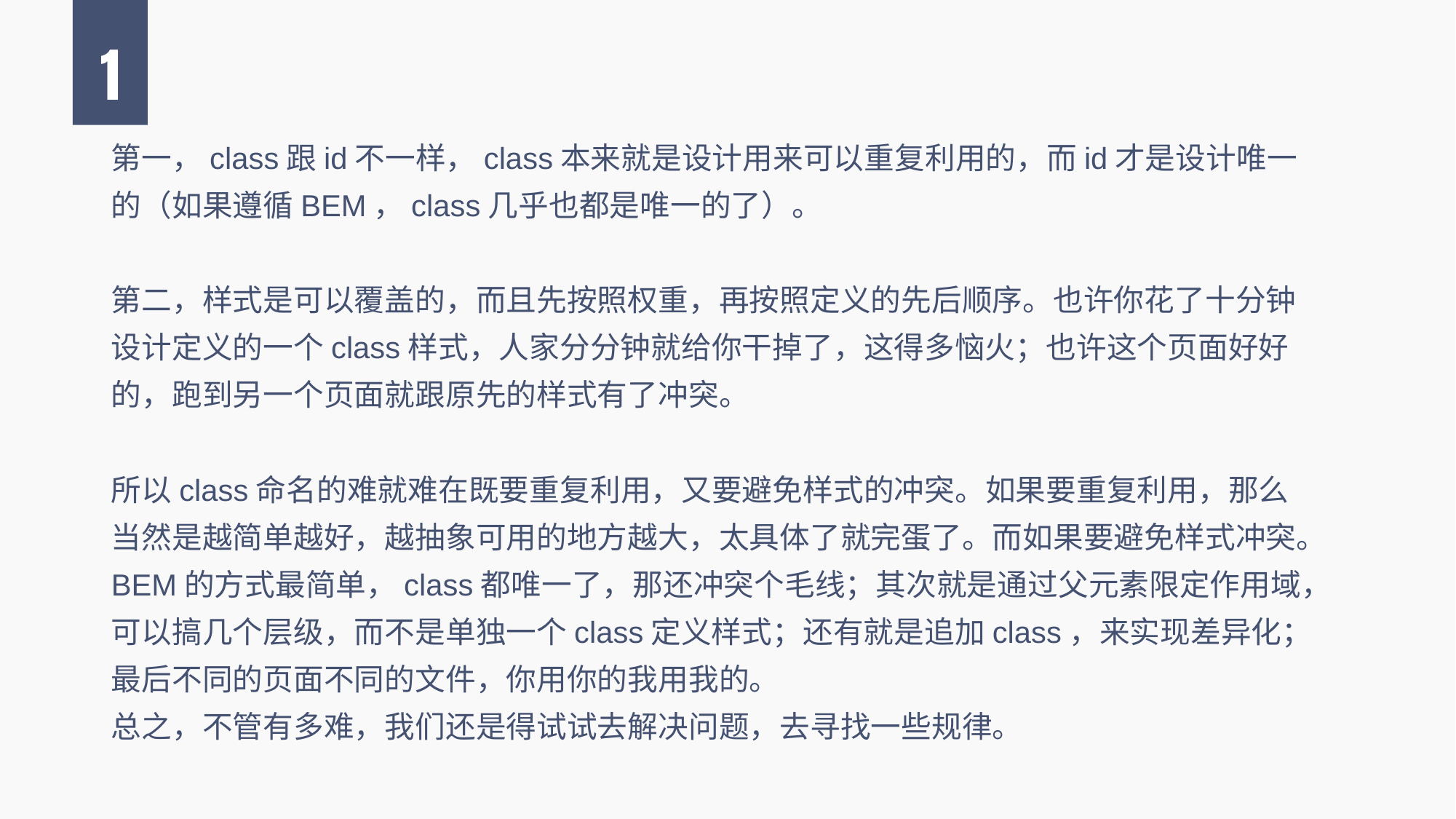

1
第一，class跟id不一样，class本来就是设计用来可以重复利用的，而id才是设计唯一的（如果遵循BEM，class几乎也都是唯一的了）。

第二，样式是可以覆盖的，而且先按照权重，再按照定义的先后顺序。也许你花了十分钟设计定义的一个class样式，人家分分钟就给你干掉了，这得多恼火；也许这个页面好好的，跑到另一个页面就跟原先的样式有了冲突。

所以class命名的难就难在既要重复利用，又要避免样式的冲突。如果要重复利用，那么当然是越简单越好，越抽象可用的地方越大，太具体了就完蛋了。而如果要避免样式冲突。BEM的方式最简单，class都唯一了，那还冲突个毛线；其次就是通过父元素限定作用域，可以搞几个层级，而不是单独一个class定义样式；还有就是追加class，来实现差异化；最后不同的页面不同的文件，你用你的我用我的。
总之，不管有多难，我们还是得试试去解决问题，去寻找一些规律。